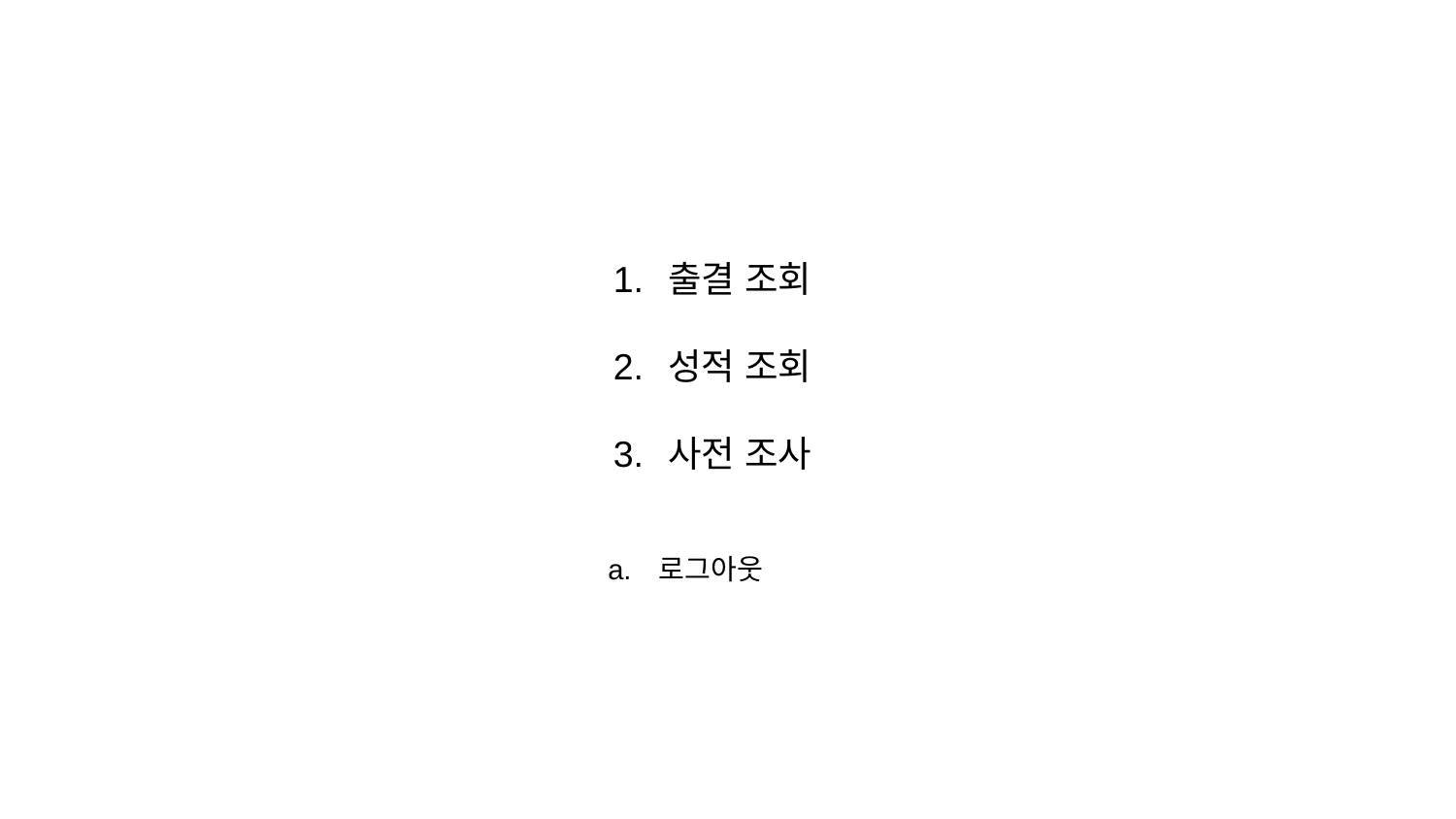

출결 조회

성적 조회

사전 조사
로그아웃